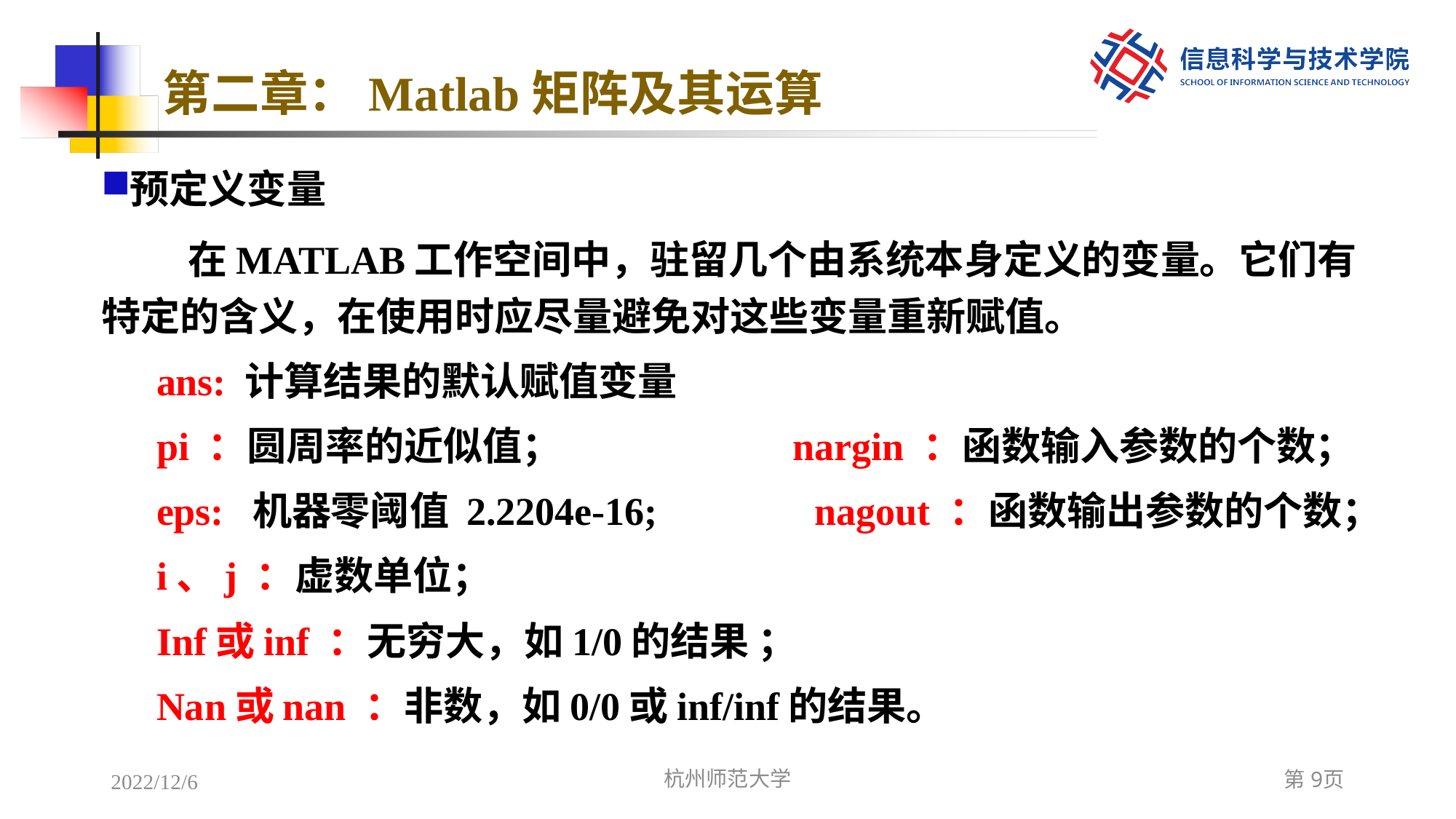

# 第二章：Matlab矩阵及其运算
预定义变量
在MATLAB工作空间中，驻留几个由系统本身定义的变量。它们有特定的含义，在使用时应尽量避免对这些变量重新赋值。
ans: 计算结果的默认赋值变量
pi ：圆周率的近似值；                         nargin ：函数输入参数的个数；
eps:  机器零阈值 2.2204e-16;                nagout ：函数输出参数的个数；
i、j ：虚数单位；
Inf或inf ：无穷大，如1/0的结果 ；
Nan或nan ：非数，如0/0或inf/inf的结果。

2022/12/6
杭州师范大学
第9页